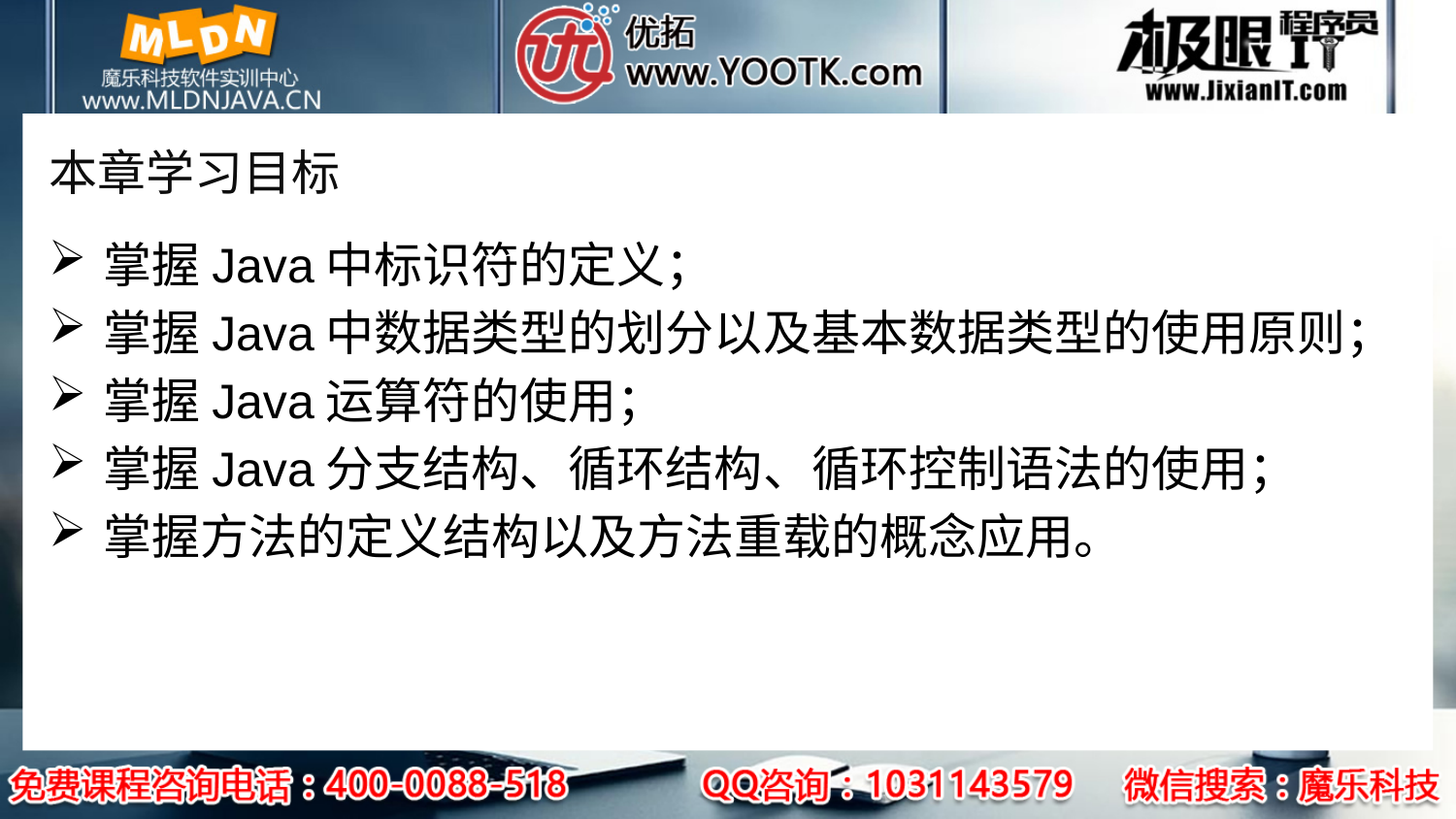

# 本章学习目标
掌握Java中标识符的定义；
掌握Java中数据类型的划分以及基本数据类型的使用原则；
掌握Java运算符的使用；
掌握Java分支结构、循环结构、循环控制语法的使用；
掌握方法的定义结构以及方法重载的概念应用。